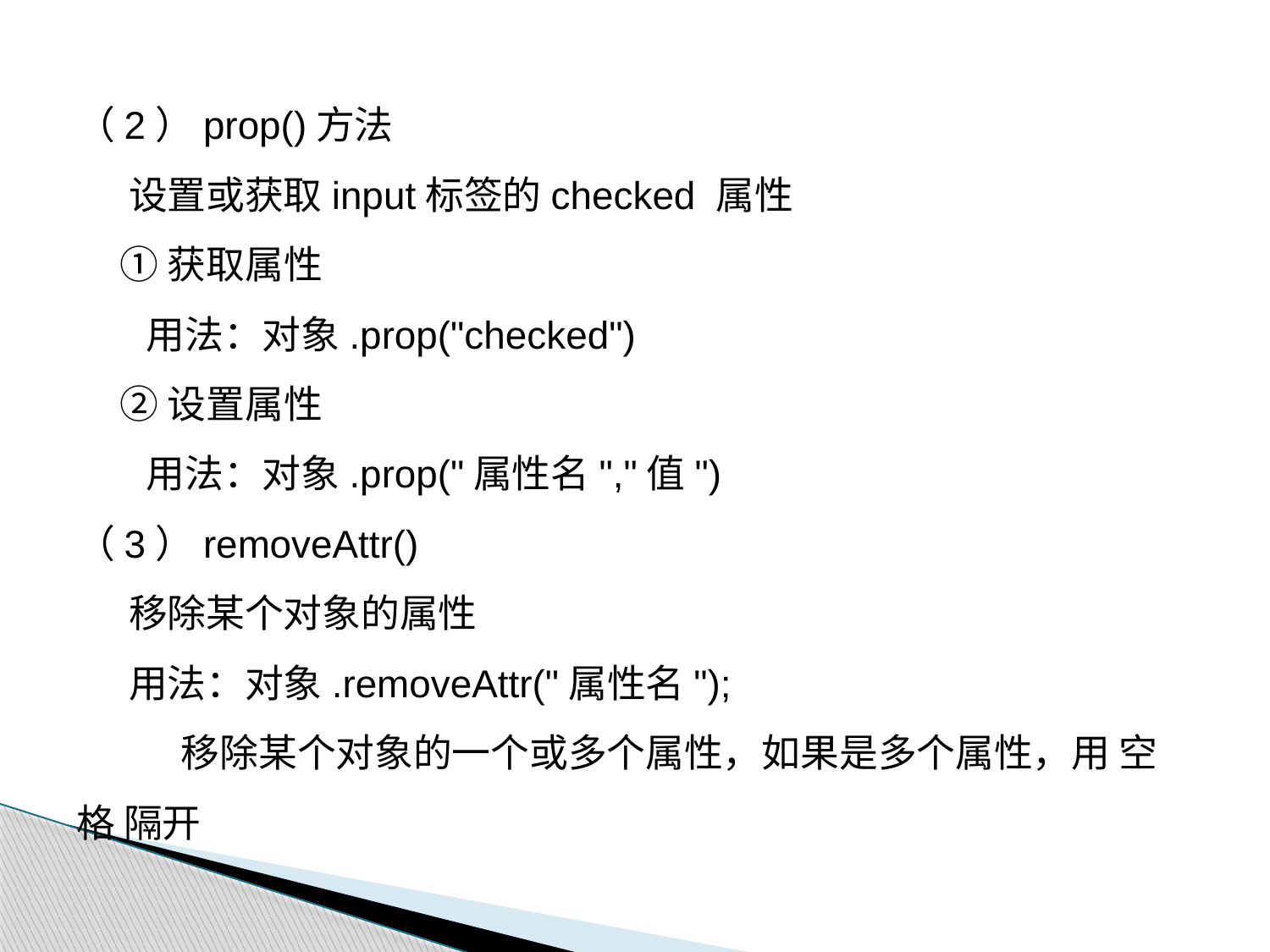

（2）prop()方法
     设置或获取input标签的checked 属性
     ①获取属性
       用法：对象.prop("checked")
     ②设置属性
       用法：对象.prop("属性名","值")
（3）removeAttr()
     移除某个对象的属性
     用法：对象.removeAttr("属性名");
           移除某个对象的一个或多个属性，如果是多个属性，用 空格 隔开